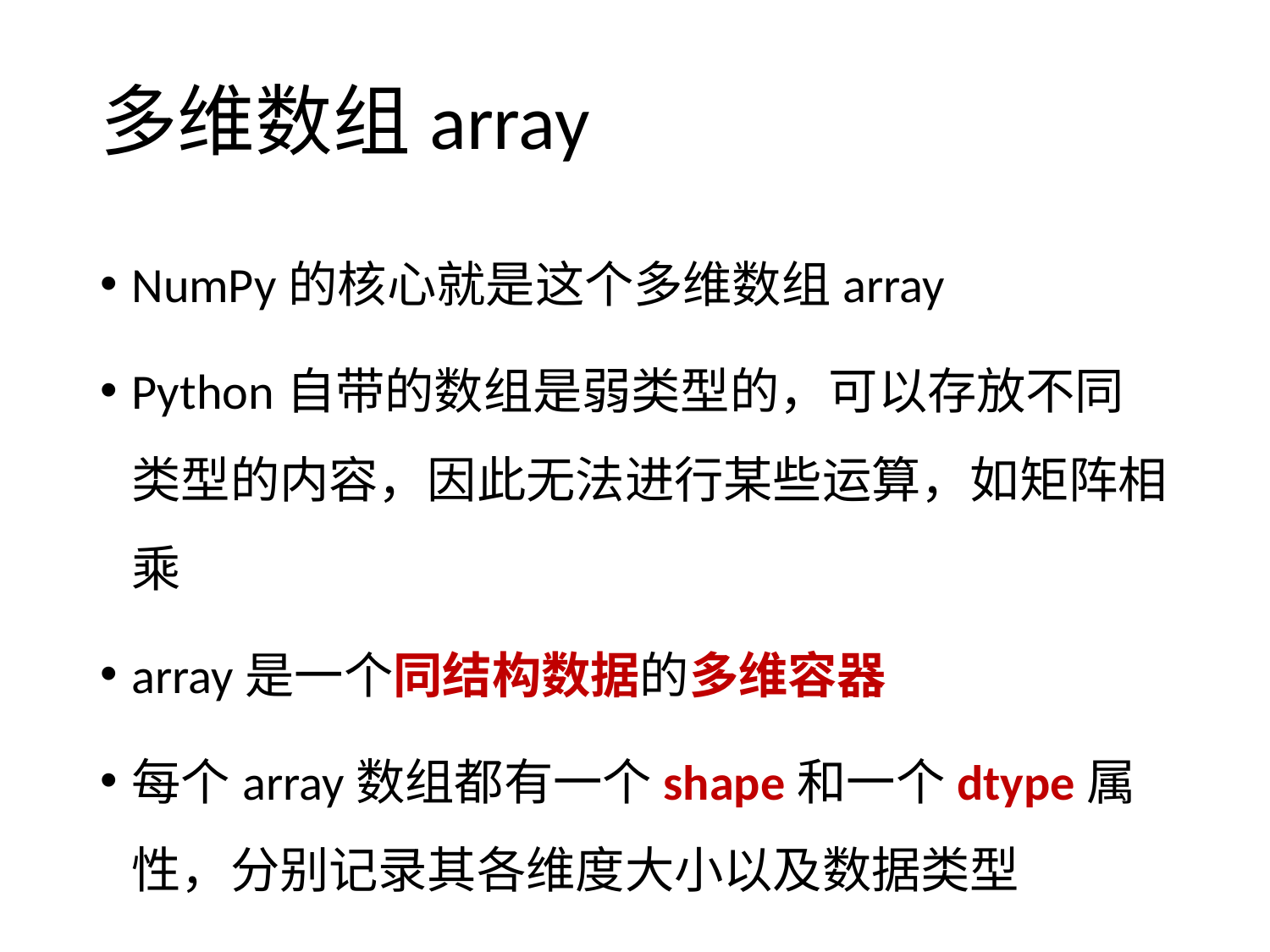

# 多维数组array
NumPy的核心就是这个多维数组array
Python自带的数组是弱类型的，可以存放不同类型的内容，因此无法进行某些运算，如矩阵相乘
array是一个同结构数据的多维容器
每个array数组都有一个shape和一个dtype属性，分别记录其各维度大小以及数据类型